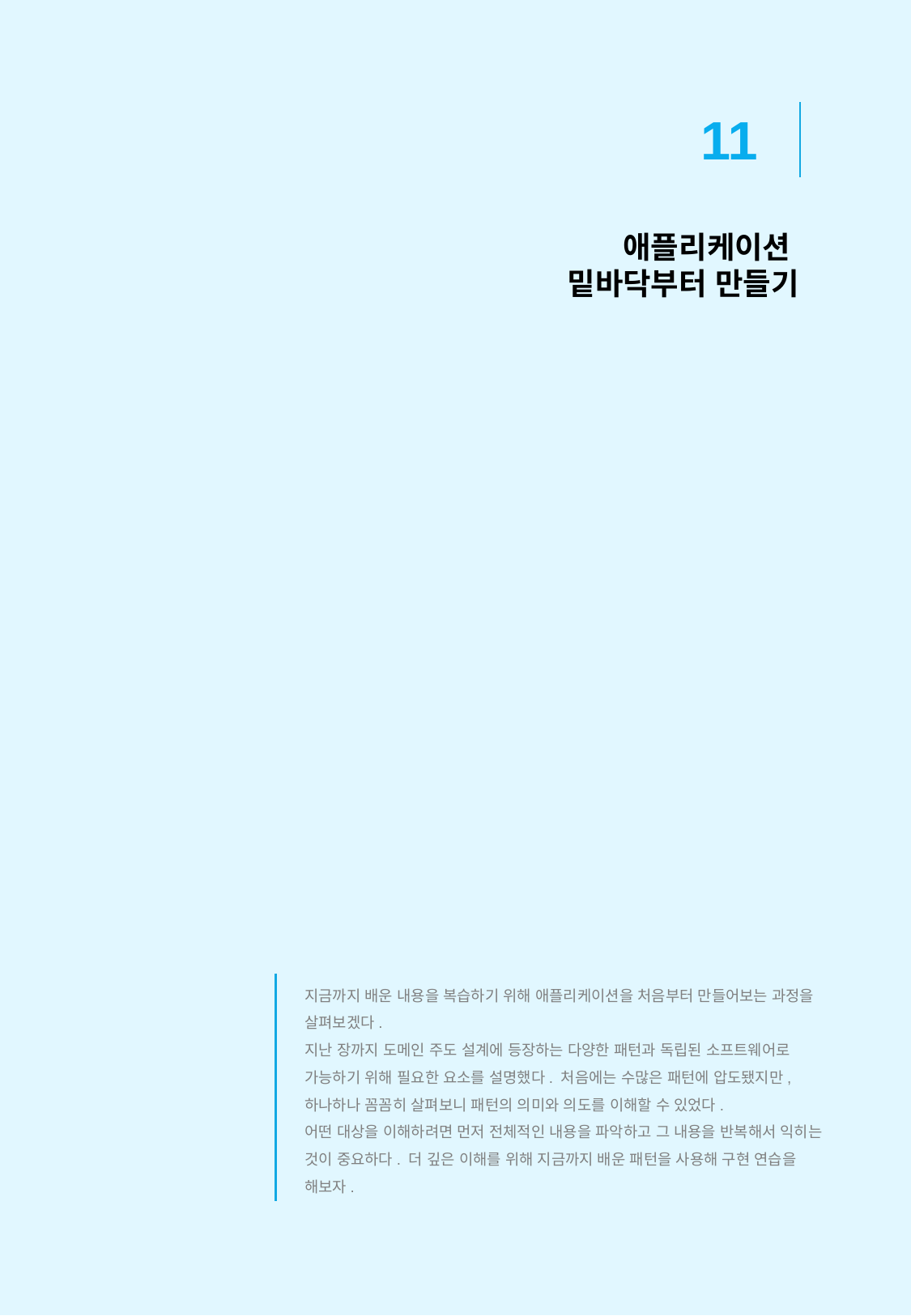

11
애플리케이션
밑바닥부터 만들기
지금까지 배운 내용을 복습하기 위해 애플리케이션을 처음부터 만들어보는 과정을 살펴보겠다.
지난 장까지 도메인 주도 설계에 등장하는 다양한 패턴과 독립된 소프트웨어로 가능하기 위해 필요한 요소를 설명했다. 처음에는 수많은 패턴에 압도됐지만, 하나하나 꼼꼼히 살펴보니 패턴의 의미와 의도를 이해할 수 있었다.
어떤 대상을 이해하려면 먼저 전체적인 내용을 파악하고 그 내용을 반복해서 익히는 것이 중요하다. 더 깊은 이해를 위해 지금까지 배운 패턴을 사용해 구현 연습을 해보자.